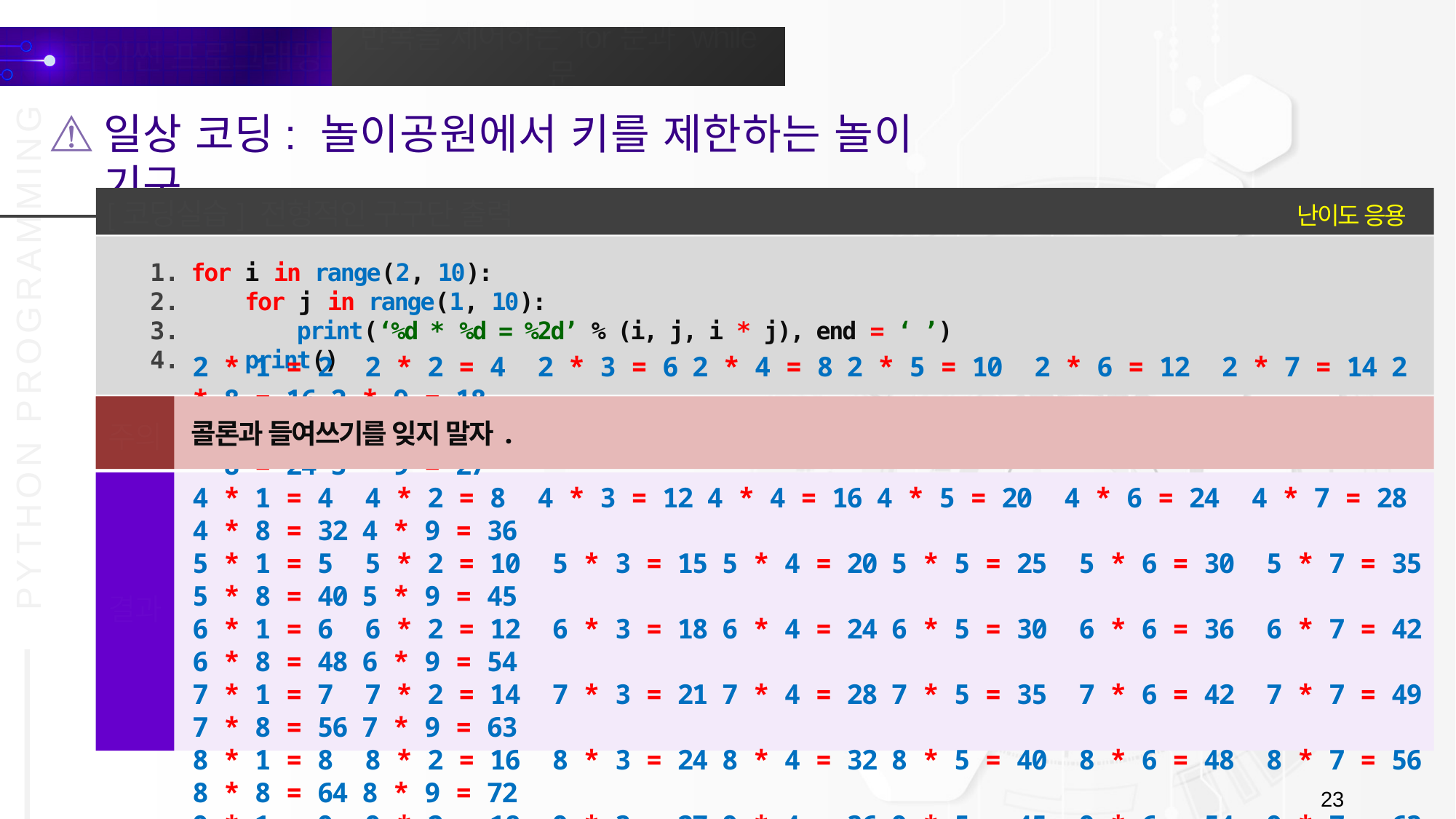

일상 코딩: 놀이공원에서 키를 제한하는 놀이 기구

난이도 응용
[코딩실습] 전형적인 구구단 출력
for i in range(2, 10):
    for j in range(1, 10):
        print(‘%d * %d = %2d’ % (i, j, i * j), end = ‘ ’)
    print()
콜론과 들여쓰기를 잊지 말자.

주의
2 * 1 = 2  2 * 2 = 4  2 * 3 = 6 2 * 4 = 8 2 * 5 = 10  2 * 6 = 12  2 * 7 = 14 2 * 8 = 16 2 * 9 = 18
3 * 1 = 3  3 * 2 = 6  3 * 3 = 9 3 * 4 = 12 3 * 5 = 15  3 * 6 = 18  3 * 7 = 12 3 * 8 = 24 3 * 9 = 27
4 * 1 = 4  4 * 2 = 8  4 * 3 = 12 4 * 4 = 16 4 * 5 = 20  4 * 6 = 24  4 * 7 = 28 4 * 8 = 32 4 * 9 = 36
5 * 1 = 5  5 * 2 = 10  5 * 3 = 15 5 * 4 = 20 5 * 5 = 25  5 * 6 = 30  5 * 7 = 35 5 * 8 = 40 5 * 9 = 45
6 * 1 = 6  6 * 2 = 12  6 * 3 = 18 6 * 4 = 24 6 * 5 = 30  6 * 6 = 36  6 * 7 = 42 6 * 8 = 48 6 * 9 = 54
7 * 1 = 7  7 * 2 = 14  7 * 3 = 21 7 * 4 = 28 7 * 5 = 35  7 * 6 = 42  7 * 7 = 49 7 * 8 = 56 7 * 9 = 63
8 * 1 = 8  8 * 2 = 16  8 * 3 = 24 8 * 4 = 32 8 * 5 = 40  8 * 6 = 48  8 * 7 = 56 8 * 8 = 64 8 * 9 = 72
9 * 1 = 9  9 * 2 = 18  9 * 3 = 27 9 * 4 = 36 9 * 5 = 45  9 * 6 = 54  9 * 7 = 63 9 * 8 = 72 9 * 9 = 81

결과
23